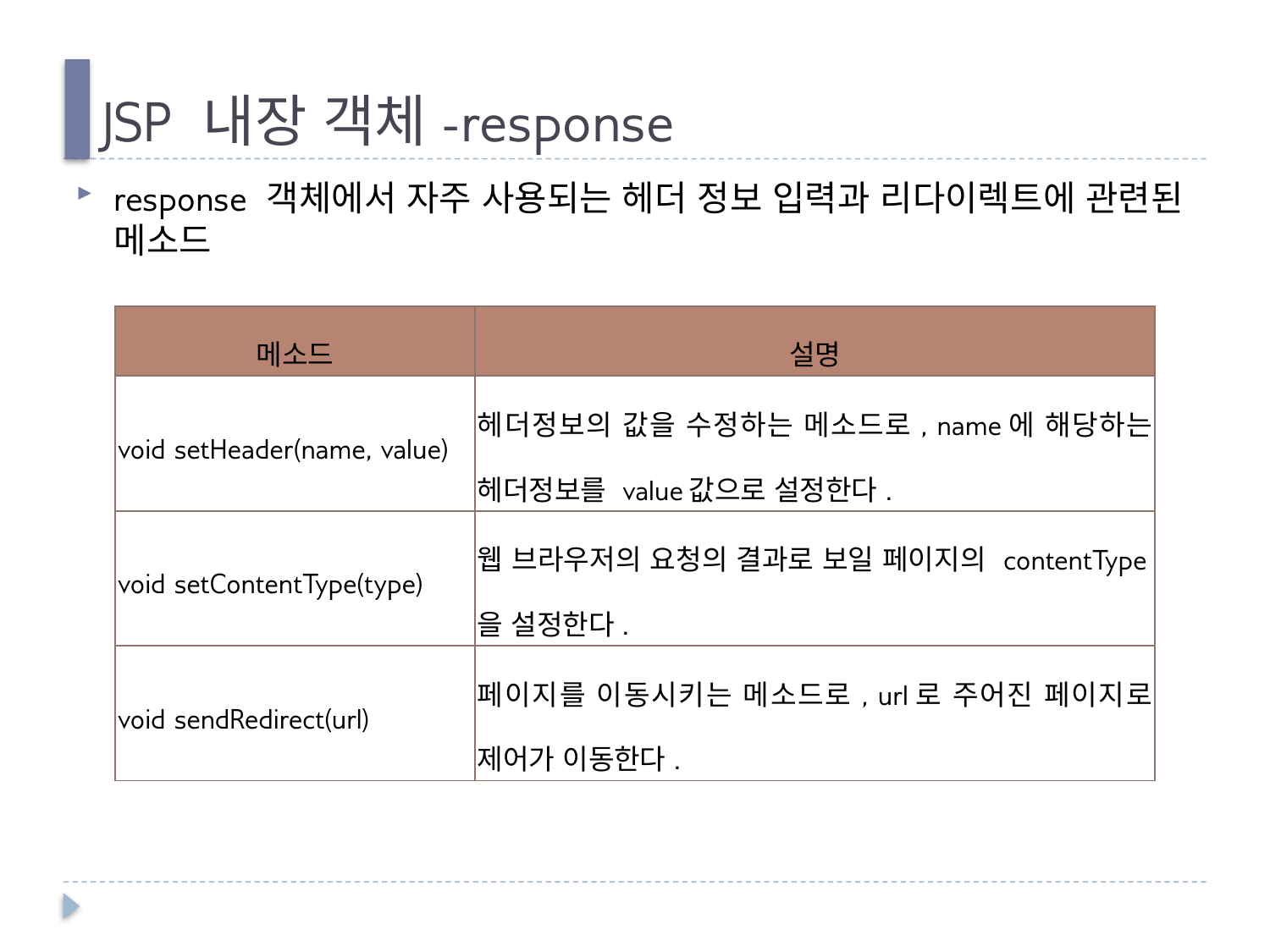

# JSP 내장 객체-response
response 객체에서 자주 사용되는 헤더 정보 입력과 리다이렉트에 관련된 메소드

| 메소드 | 설명 |
| --- | --- |
| void setHeader(name, value) | 헤더정보의 값을 수정하는 메소드로, name에 해당하는 헤더정보를 value값으로 설정한다. |
| void setContentType(type) | 웹 브라우저의 요청의 결과로 보일 페이지의 contentType을 설정한다. |
| void sendRedirect(url) | 페이지를 이동시키는 메소드로, url로 주어진 페이지로 제어가 이동한다. |